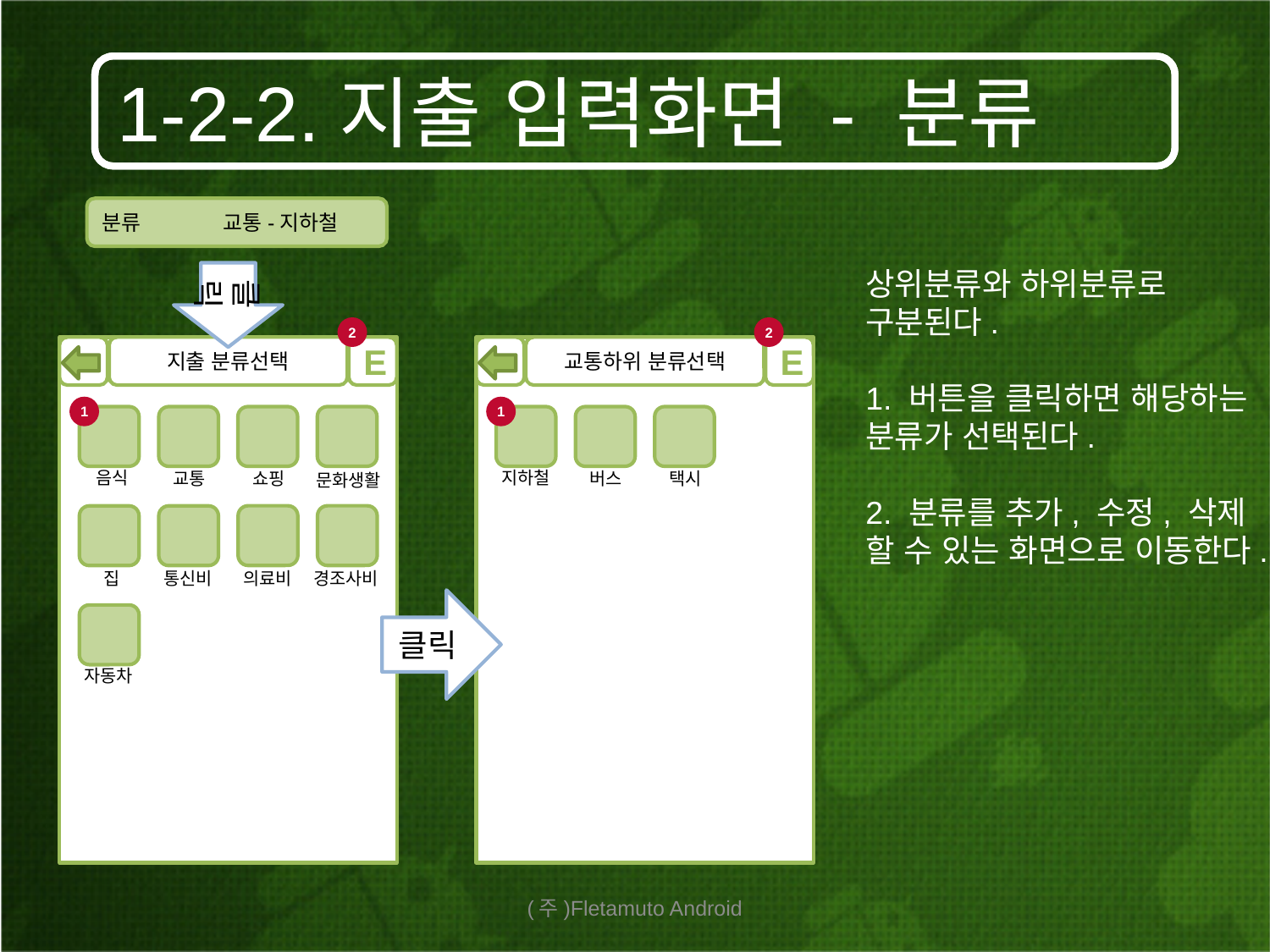

# 1-2-2.지출 입력화면 - 분류
분류              교통-지하철
클릭
상위분류와 하위분류로 구분된다.

1. 버튼을 클릭하면 해당하는 분류가 선택된다.

2. 분류를 추가, 수정, 삭제 할 수 있는 화면으로 이동한다.

2
2

지출 분류선택
E

교통하위 분류선택
E

1
1

음식
지하철
쇼핑
택시
교통
버스
문화생활

집
통신비
의료비
경조사비
클릭

자동차
(주)Fletamuto Android